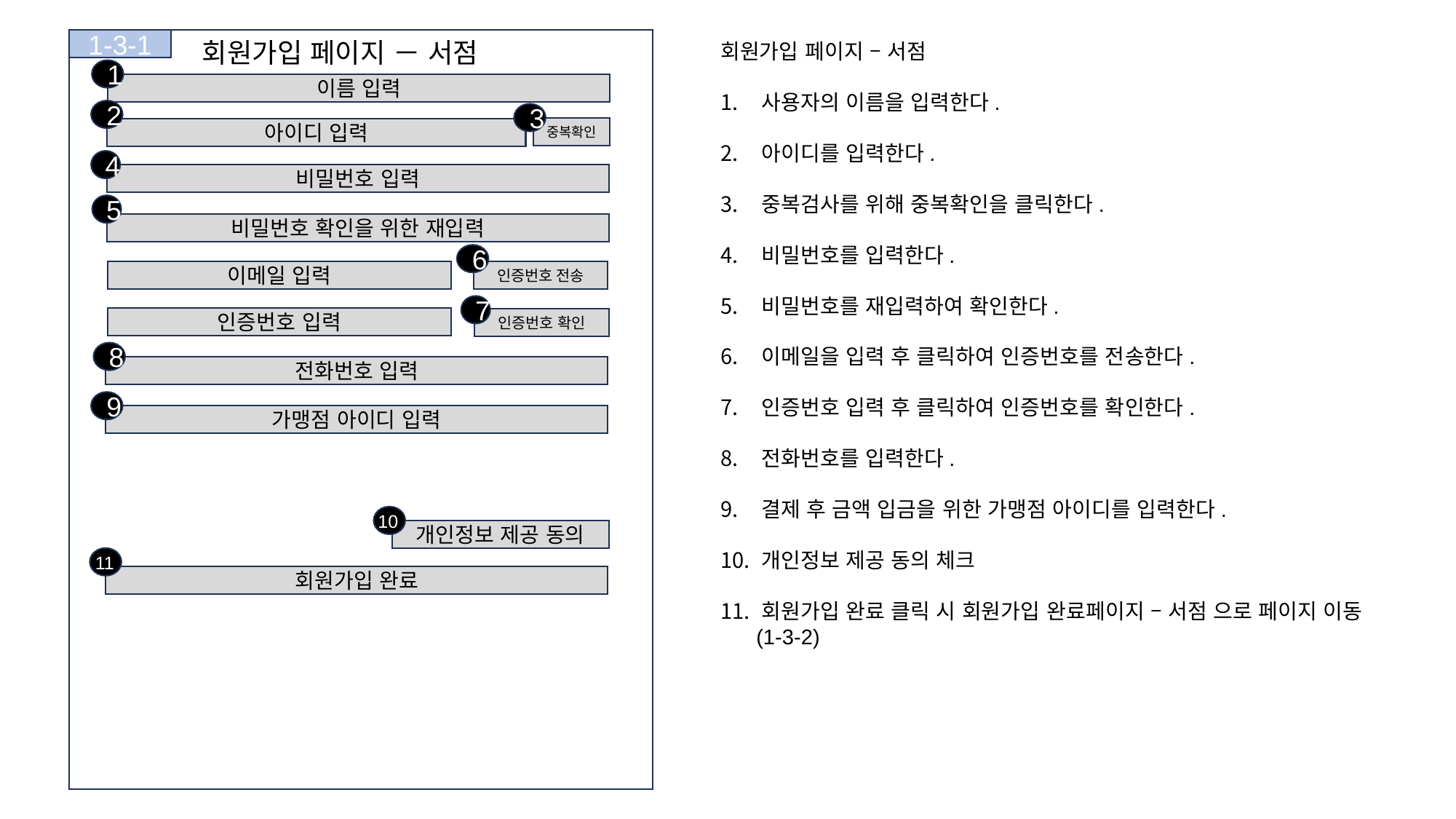

1-3-1
회원가입 페이지 － 서점
회원가입 페이지 – 서점

사용자의 이름을 입력한다.

아이디를 입력한다.

중복검사를 위해 중복확인을 클릭한다.

비밀번호를 입력한다.

비밀번호를 재입력하여 확인한다.

이메일을 입력 후 클릭하여 인증번호를 전송한다.

인증번호 입력 후 클릭하여 인증번호를 확인한다.

전화번호를 입력한다.

결제 후 금액 입금을 위한 가맹점 아이디를 입력한다.

개인정보 제공 동의 체크

회원가입 완료 클릭 시 회원가입 완료페이지 – 서점 으로 페이지 이동
      (1-3-2)
1
이름 입력
2
3
중복확인
아이디 입력
4
비밀번호 입력
5
비밀번호 확인을 위한 재입력
6
이메일 입력
인증번호 전송
7
인증번호 입력
인증번호 확인
8
전화번호 입력
9
가맹점 아이디 입력
10

개인정보 제공 동의
11

회원가입 완료